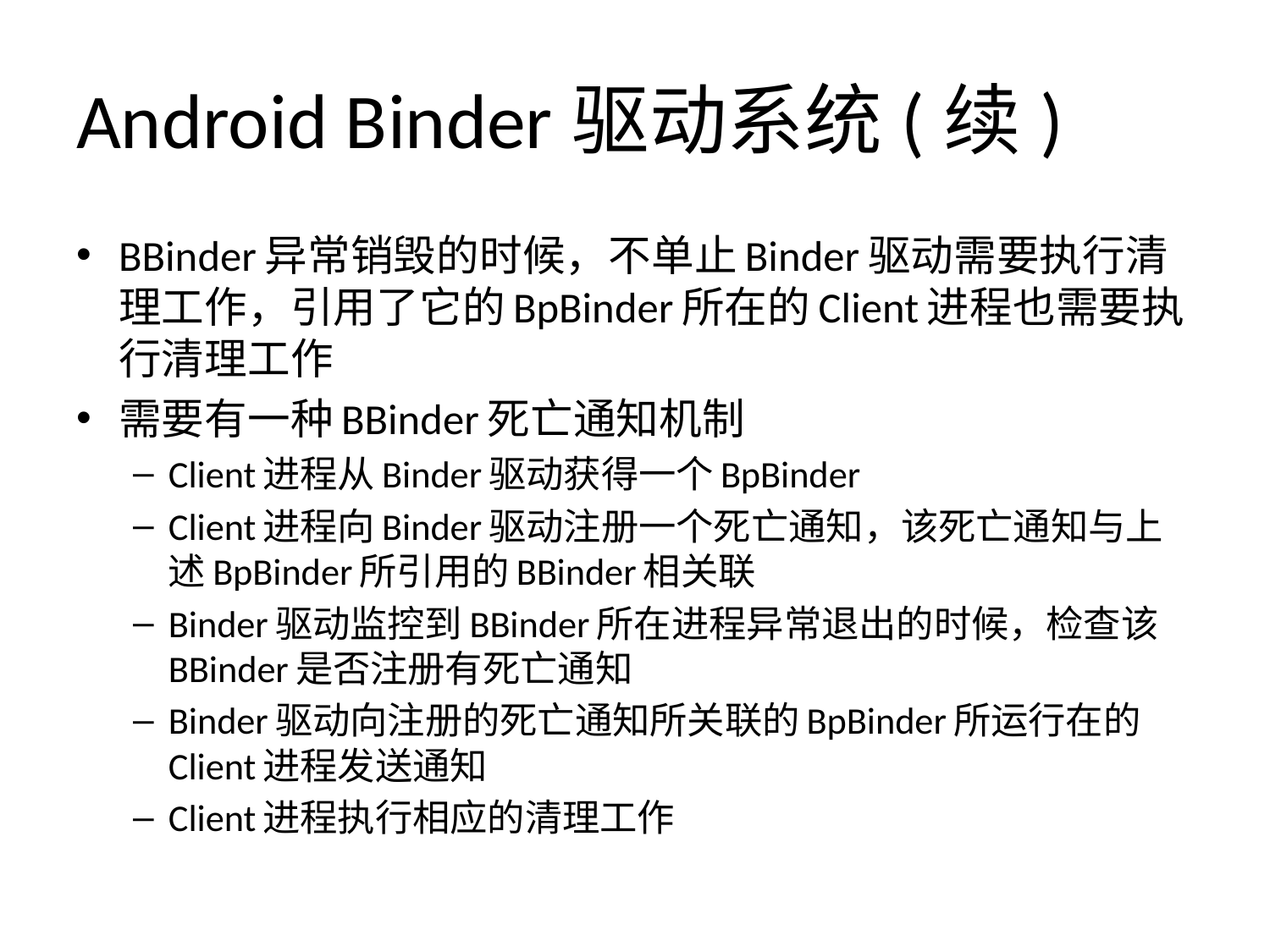

# Android Binder驱动系统(续)
BBinder异常销毁的时候，不单止Binder驱动需要执行清理工作，引用了它的BpBinder所在的Client进程也需要执行清理工作
需要有一种BBinder死亡通知机制
Client进程从Binder驱动获得一个BpBinder
Client进程向Binder驱动注册一个死亡通知，该死亡通知与上述BpBinder所引用的BBinder相关联
Binder驱动监控到BBinder所在进程异常退出的时候，检查该BBinder是否注册有死亡通知
Binder驱动向注册的死亡通知所关联的BpBinder所运行在的Client进程发送通知
Client进程执行相应的清理工作